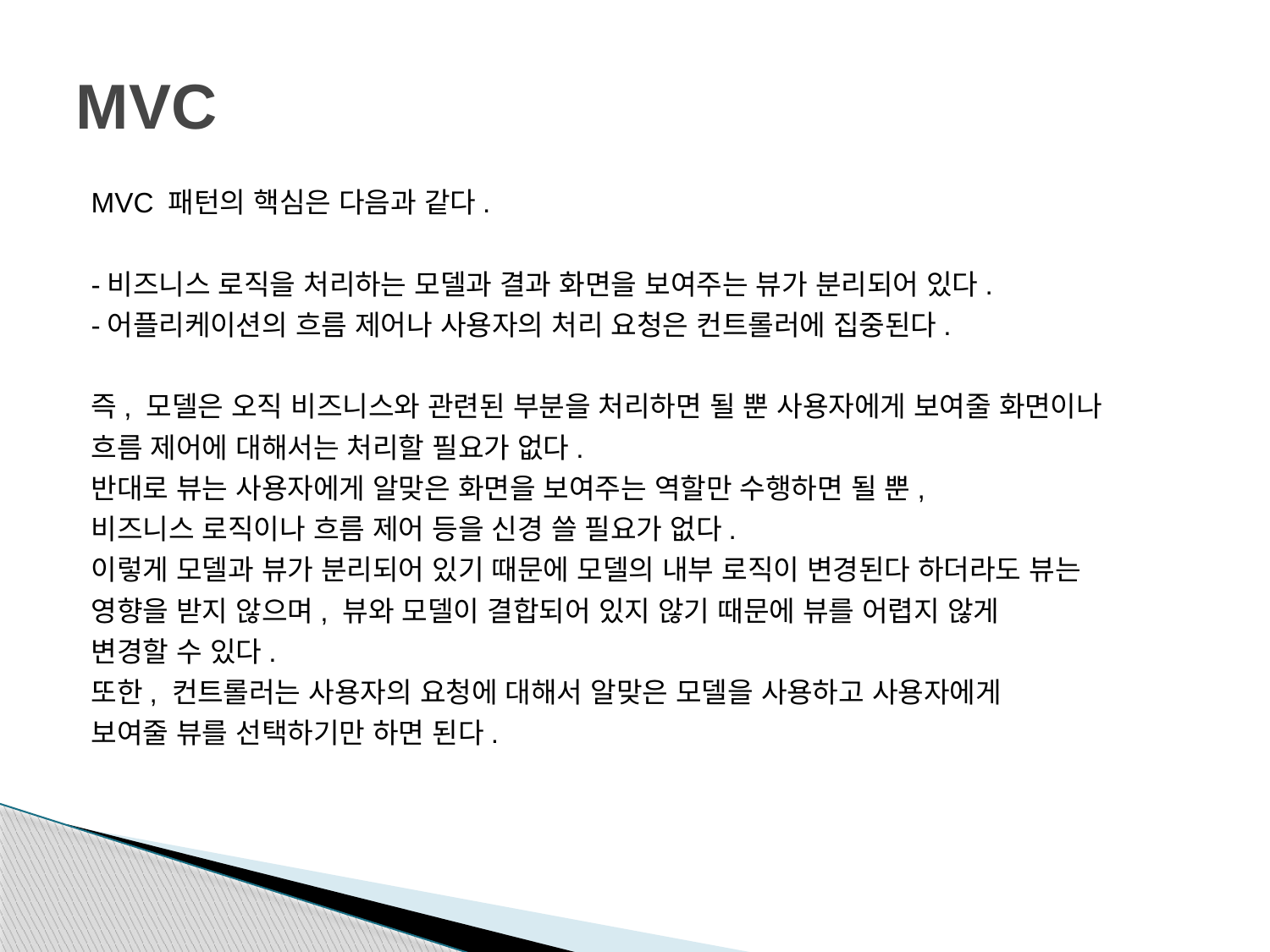

# MVC
MVC 패턴의 핵심은 다음과 같다.

-비즈니스 로직을 처리하는 모델과 결과 화면을 보여주는 뷰가 분리되어 있다.
-어플리케이션의 흐름 제어나 사용자의 처리 요청은 컨트롤러에 집중된다.

즉, 모델은 오직 비즈니스와 관련된 부분을 처리하면 될 뿐 사용자에게 보여줄 화면이나
흐름 제어에 대해서는 처리할 필요가 없다.
반대로 뷰는 사용자에게 알맞은 화면을 보여주는 역할만 수행하면 될 뿐,
비즈니스 로직이나 흐름 제어 등을 신경 쓸 필요가 없다.
이렇게 모델과 뷰가 분리되어 있기 때문에 모델의 내부 로직이 변경된다 하더라도 뷰는
영향을 받지 않으며, 뷰와 모델이 결합되어 있지 않기 때문에 뷰를 어렵지 않게
변경할 수 있다.
또한, 컨트롤러는 사용자의 요청에 대해서 알맞은 모델을 사용하고 사용자에게
보여줄 뷰를 선택하기만 하면 된다.